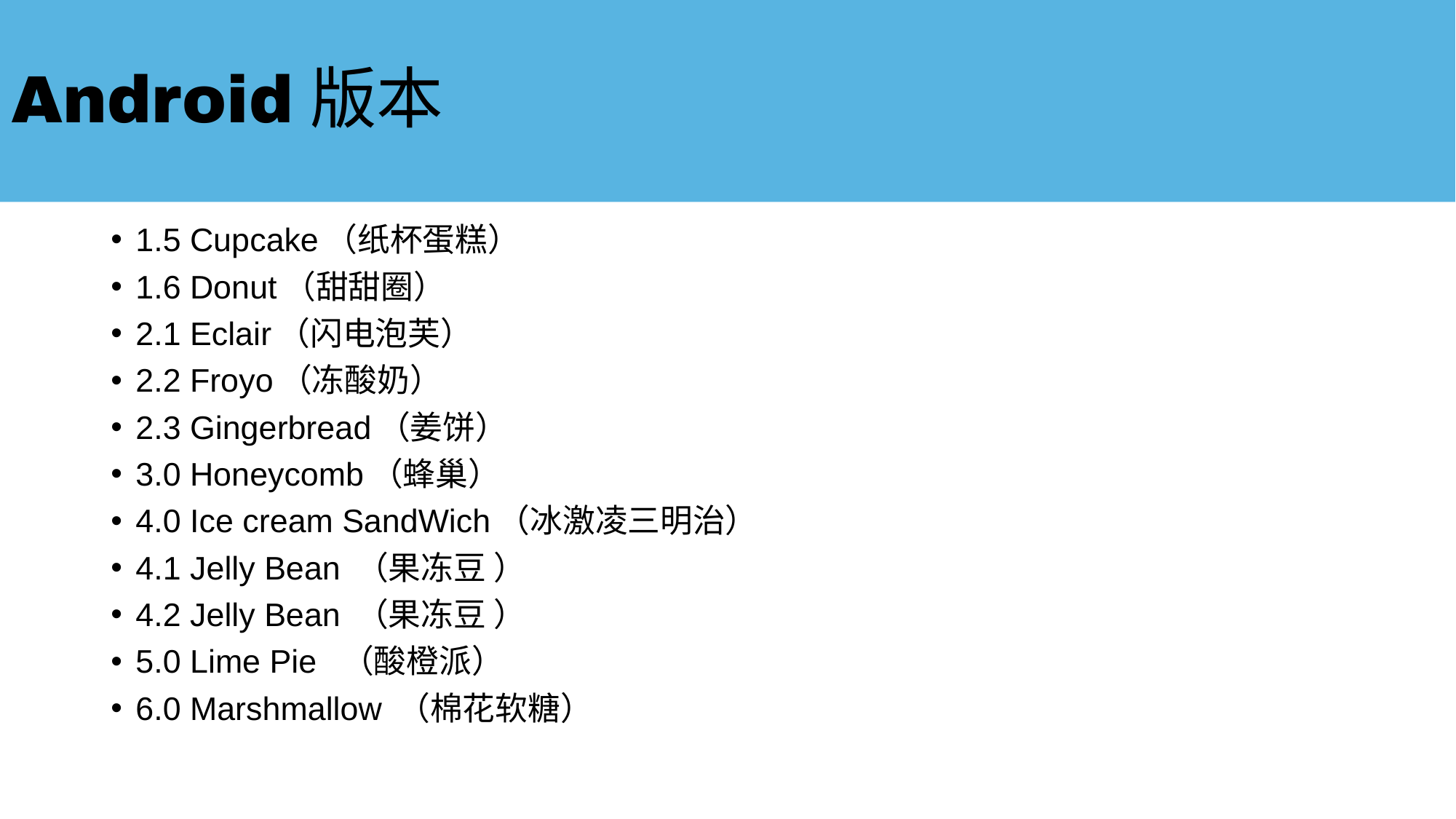

# Android版本
1.5 Cupcake（纸杯蛋糕）
1.6 Donut（甜甜圈）
2.1 Eclair（闪电泡芙）
2.2 Froyo（冻酸奶）
2.3 Gingerbread（姜饼）
3.0 Honeycomb（蜂巢）
4.0 Ice cream SandWich（冰激凌三明治）
4.1 Jelly Bean （果冻豆 ）
4.2 Jelly Bean （果冻豆 ）
5.0 Lime Pie  （酸橙派）
6.0 Marshmallow （棉花软糖）